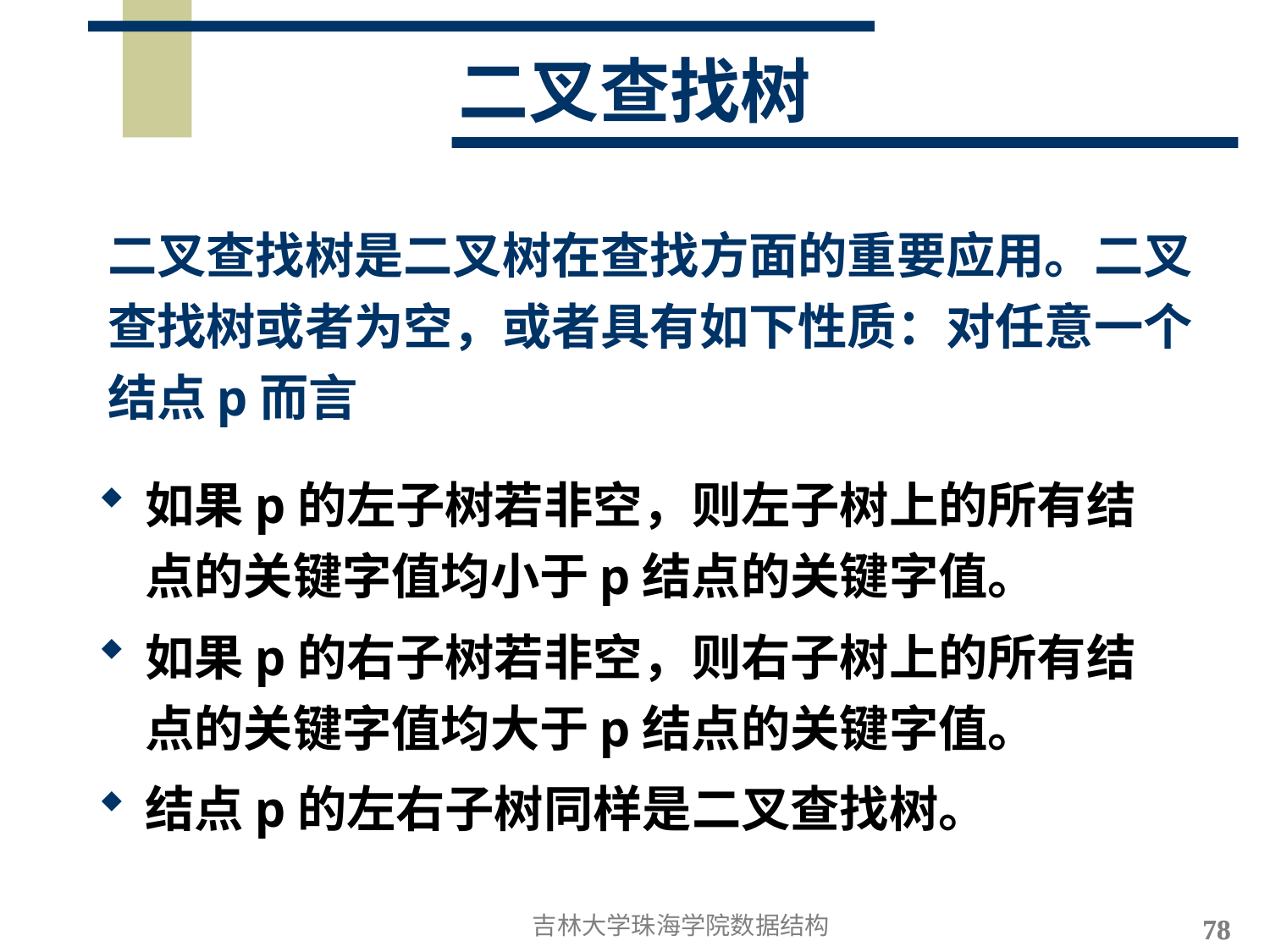

# 二叉查找树
二叉查找树是二叉树在查找方面的重要应用。二叉查找树或者为空，或者具有如下性质：对任意一个结点p而言
如果p的左子树若非空，则左子树上的所有结点的关键字值均小于p结点的关键字值。
如果p的右子树若非空，则右子树上的所有结点的关键字值均大于p结点的关键字值。
结点p的左右子树同样是二叉查找树。
78
吉林大学珠海学院数据结构